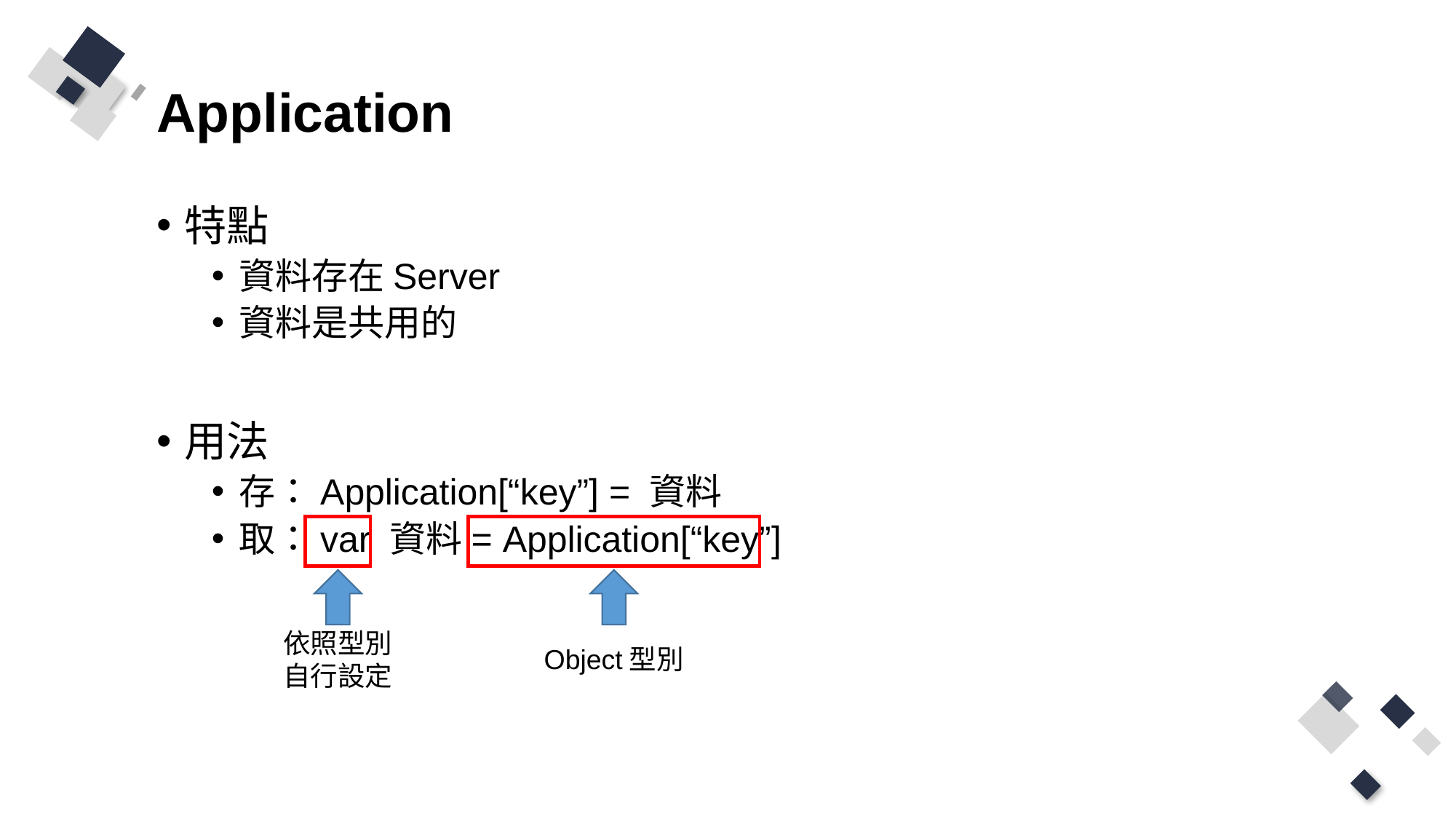

# Application
特點
資料存在Server
資料是共用的

用法
存：Application[“key”] = 資料
取：var 資料= Application[“key”]

依照型別
自行設定
Object型別